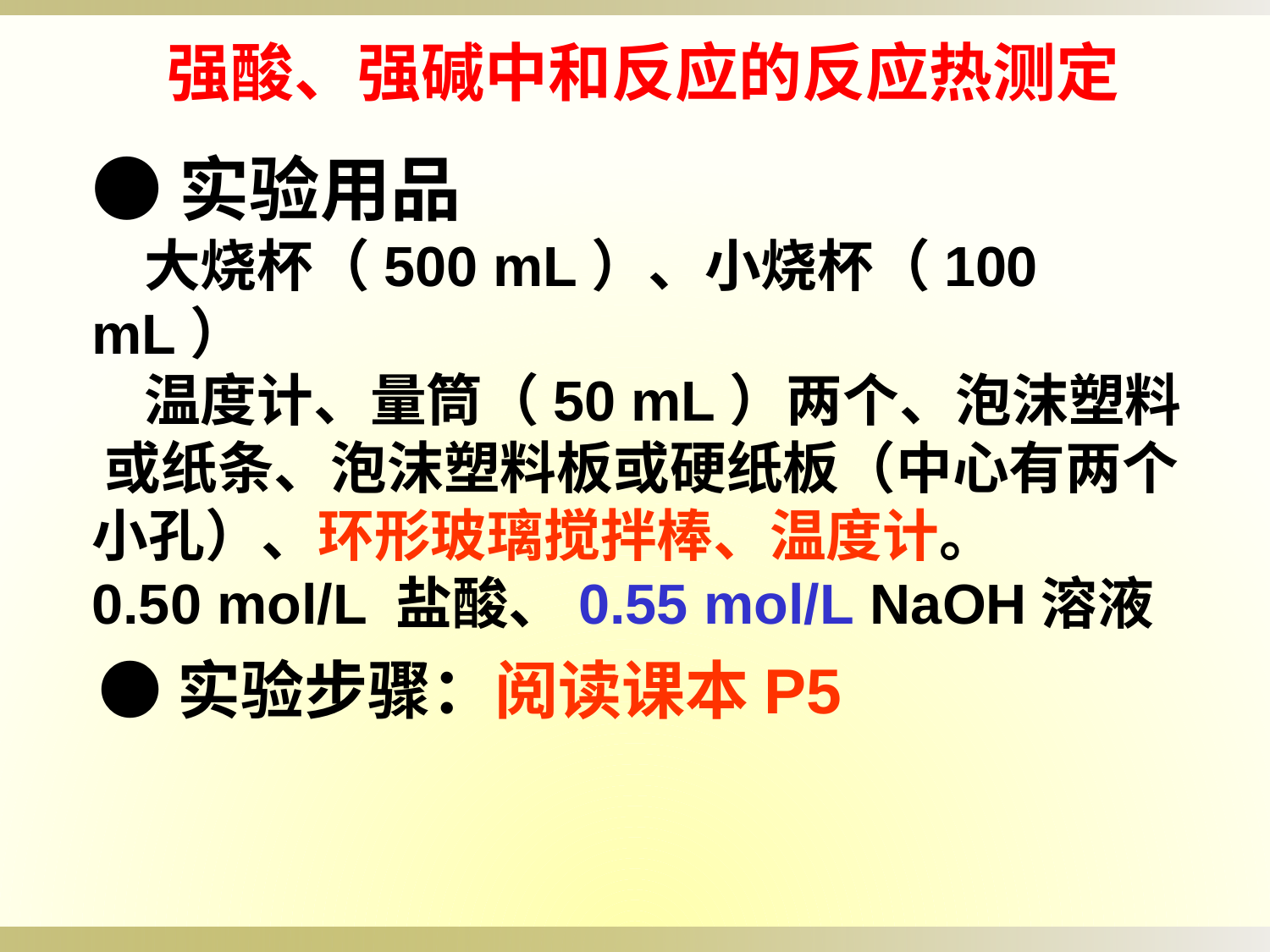

强酸、强碱中和反应的反应热测定
●实验用品
   大烧杯（500 mL）、小烧杯（100 mL）
   温度计、量筒（50 mL）两个、泡沫塑料   或纸条、泡沫塑料板或硬纸板（中心有两个小孔）、环形玻璃搅拌棒、温度计。
0.50 mol/L 盐酸、0.55 mol/L NaOH溶液
●实验步骤：阅读课本P5